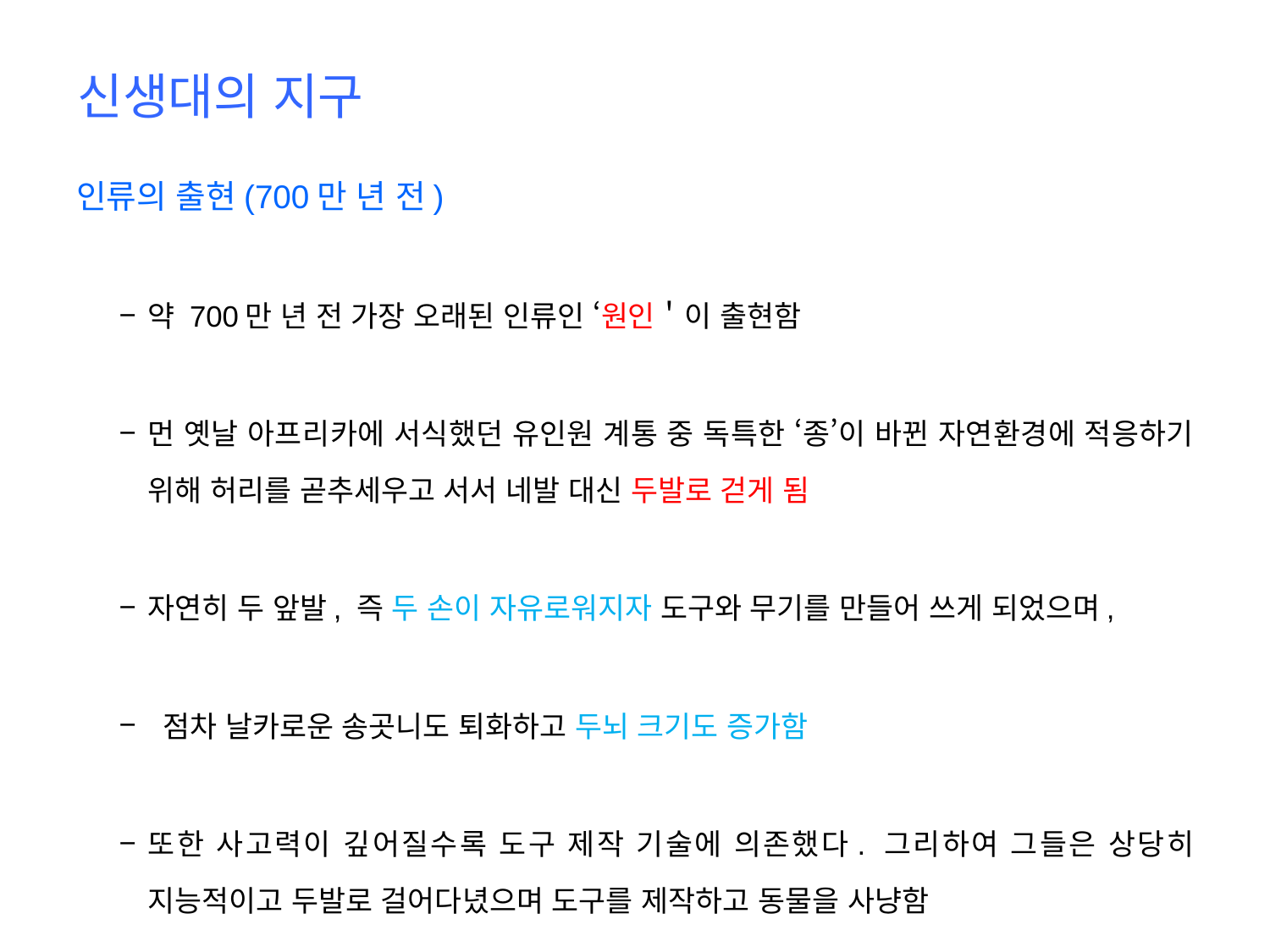

# 신생대의 지구
인류의 출현(700만 년 전)

약 700만 년 전 가장 오래된 인류인 ‘원인＇이 출현함

먼 옛날 아프리카에 서식했던 유인원 계통 중 독특한 ‘종’이 바뀐 자연환경에 적응하기 위해 허리를 곧추세우고 서서 네발 대신 두발로 걷게 됨

자연히 두 앞발, 즉 두 손이 자유로워지자 도구와 무기를 만들어 쓰게 되었으며,

 점차 날카로운 송곳니도 퇴화하고 두뇌 크기도 증가함

또한 사고력이 깊어질수록 도구 제작 기술에 의존했다. 그리하여 그들은 상당히 지능적이고 두발로 걸어다녔으며 도구를 제작하고 동물을 사냥함